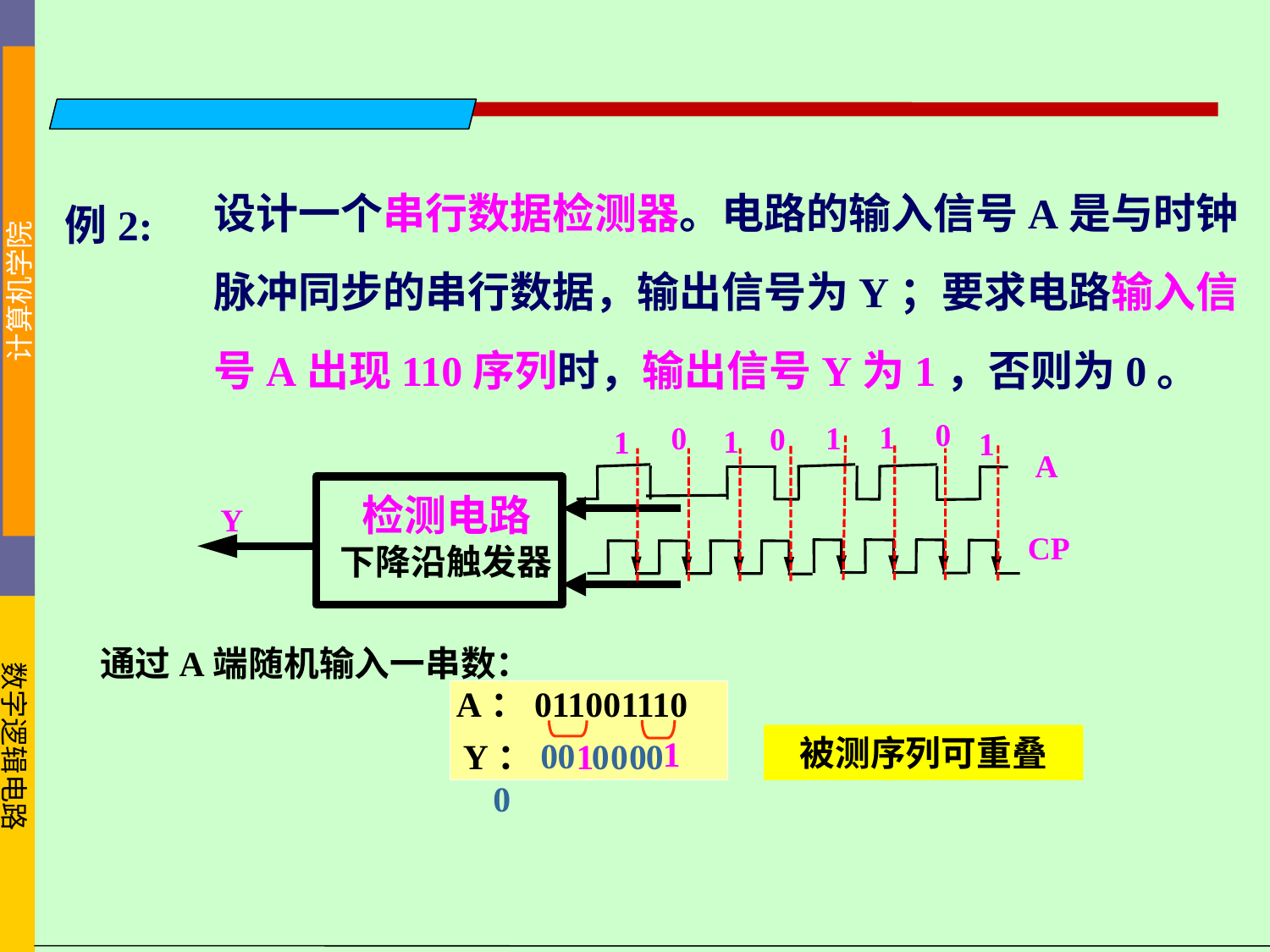

设计一个串行数据检测器。电路的输入信号A是与时钟脉冲同步的串行数据，输出信号为Y；要求电路输入信号A出现110序列时，输出信号Y为1，否则为0。
例2:
0
1
0
1
0
1
1
1

A

检测电路
下降沿触发器
Y

CP

通过A端随机输入一串数：
A：011001110

被测序列可重叠
1
0
0
Y：0
1
0
0
0
0